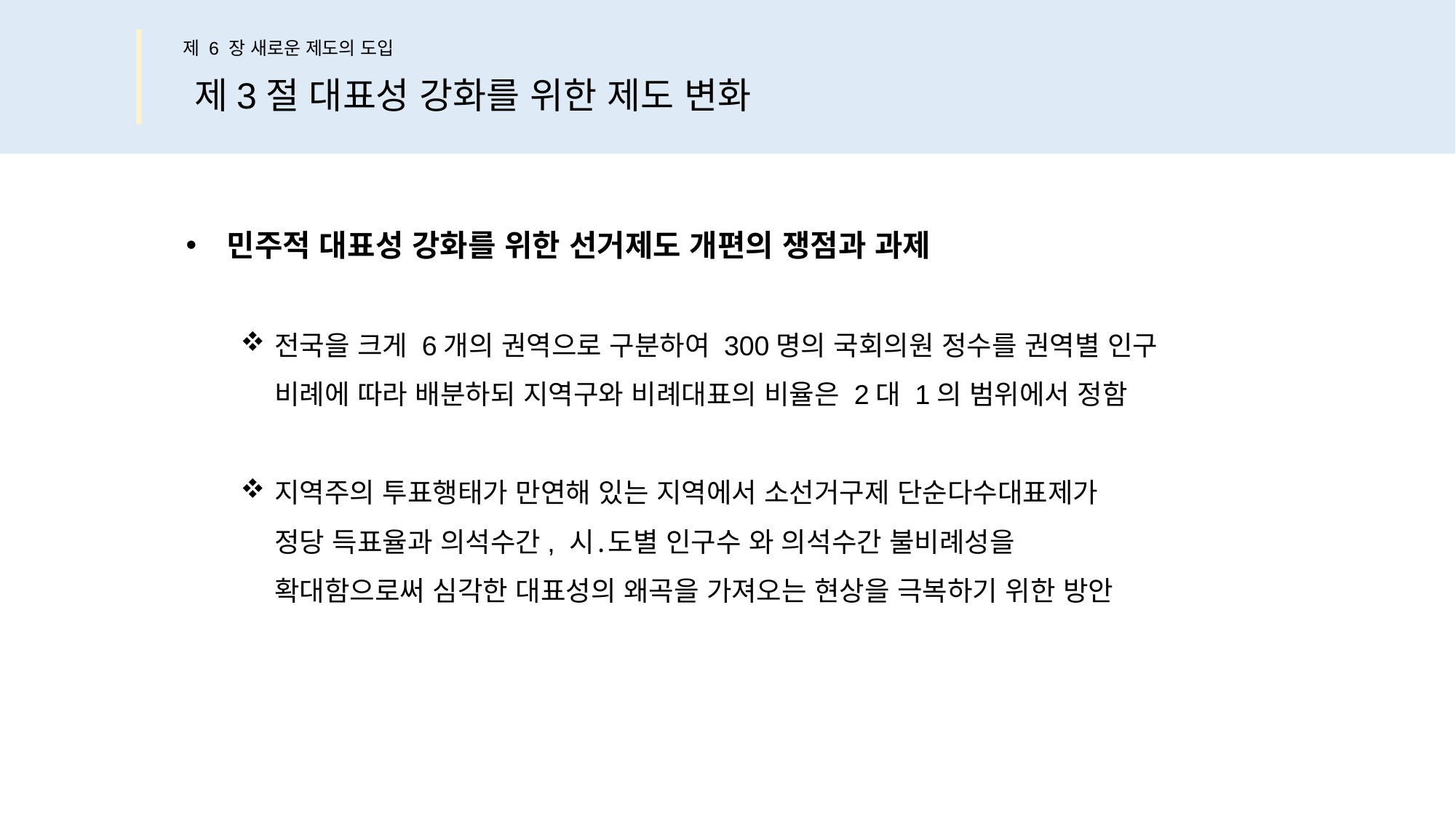

제 6 장 새로운 제도의 도입
제3절 대표성 강화를 위한 제도 변화
민주적 대표성 강화를 위한 선거제도 개편의 쟁점과 과제

전국을 크게 6개의 권역으로 구분하여 300명의 국회의원 정수를 권역별 인구
비례에 따라 배분하되 지역구와 비례대표의 비율은 2대 1의 범위에서 정함

지역주의 투표행태가 만연해 있는 지역에서 소선거구제 단순다수대표제가
정당 득표율과 의석수간, 시․도별 인구수 와 의석수간 불비례성을
확대함으로써 심각한 대표성의 왜곡을 가져오는 현상을 극복하기 위한 방안